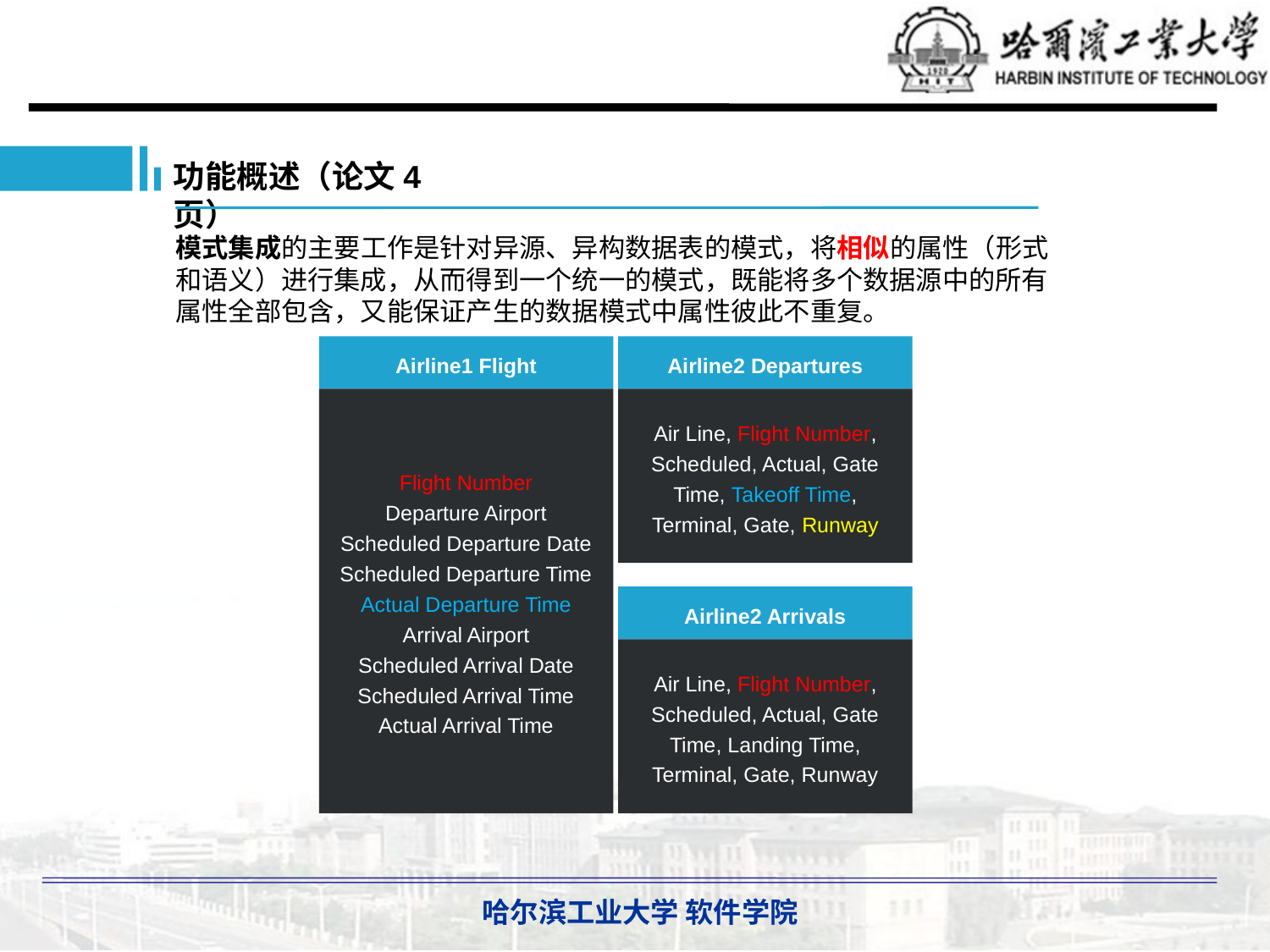

功能概述（论文4页）

模式集成的主要工作是针对异源、异构数据表的模式，将相似的属性（形式和语义）进行集成，从而得到一个统一的模式，既能将多个数据源中的所有属性全部包含，又能保证产生的数据模式中属性彼此不重复。
Airline1 Flight
Flight Number
Departure Airport
Scheduled Departure Date
Scheduled Departure Time
Actual Departure Time
Arrival Airport
Scheduled Arrival Date
Scheduled Arrival Time
Actual Arrival Time
Airline2 Departures
Air Line, Flight Number, Scheduled, Actual, Gate Time, Takeoff Time, Terminal, Gate, Runway
Airline2 Arrivals
Air Line, Flight Number, Scheduled, Actual, Gate Time, Landing Time, Terminal, Gate, Runway